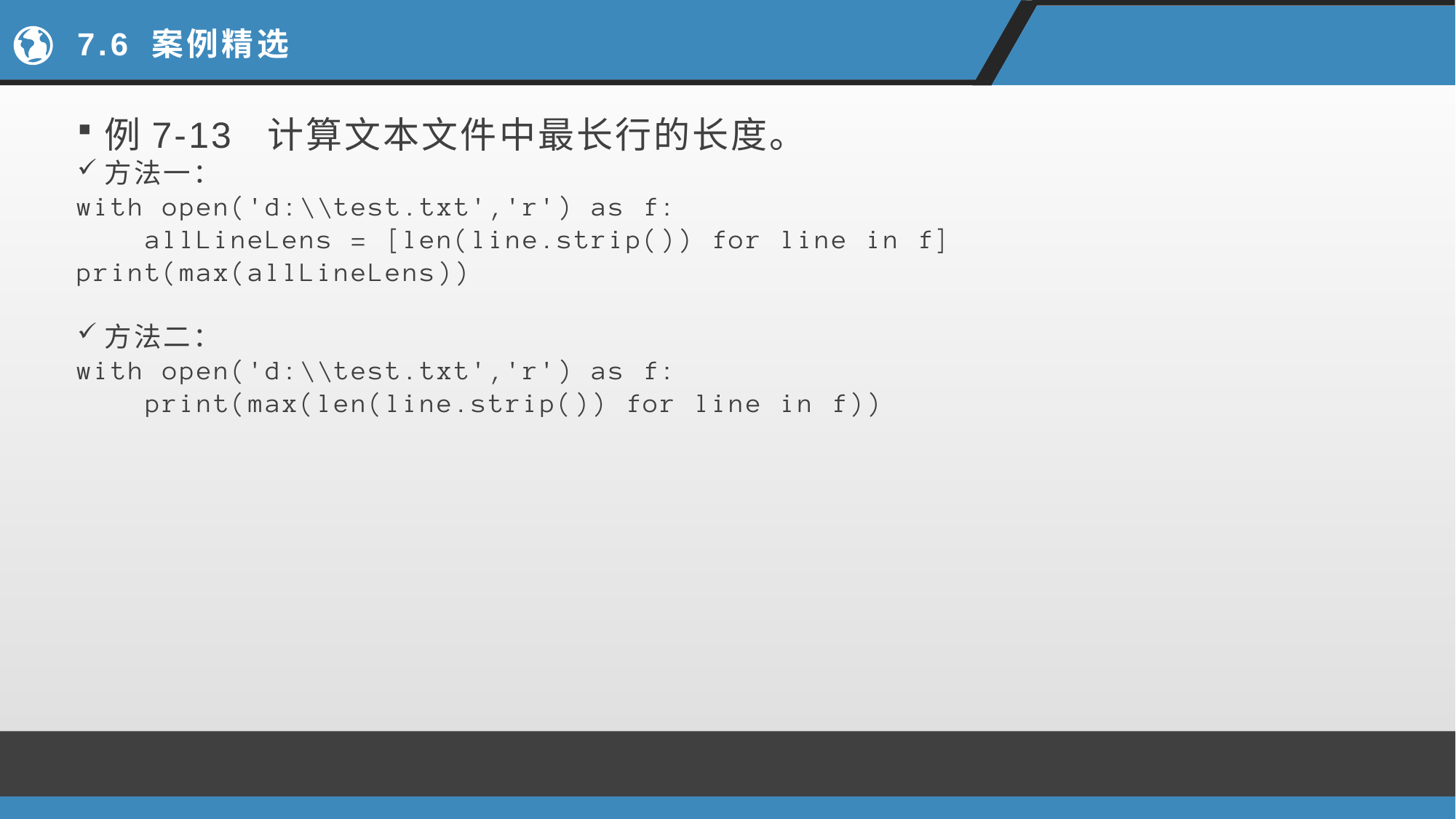

# 7.6 案例精选

例7-13  计算文本文件中最长行的长度。
方法一：
with open('d:\\test.txt','r') as f:
    allLineLens = [len(line.strip()) for line in f]
print(max(allLineLens))

方法二：
with open('d:\\test.txt','r') as f:
    print(max(len(line.strip()) for line in f))